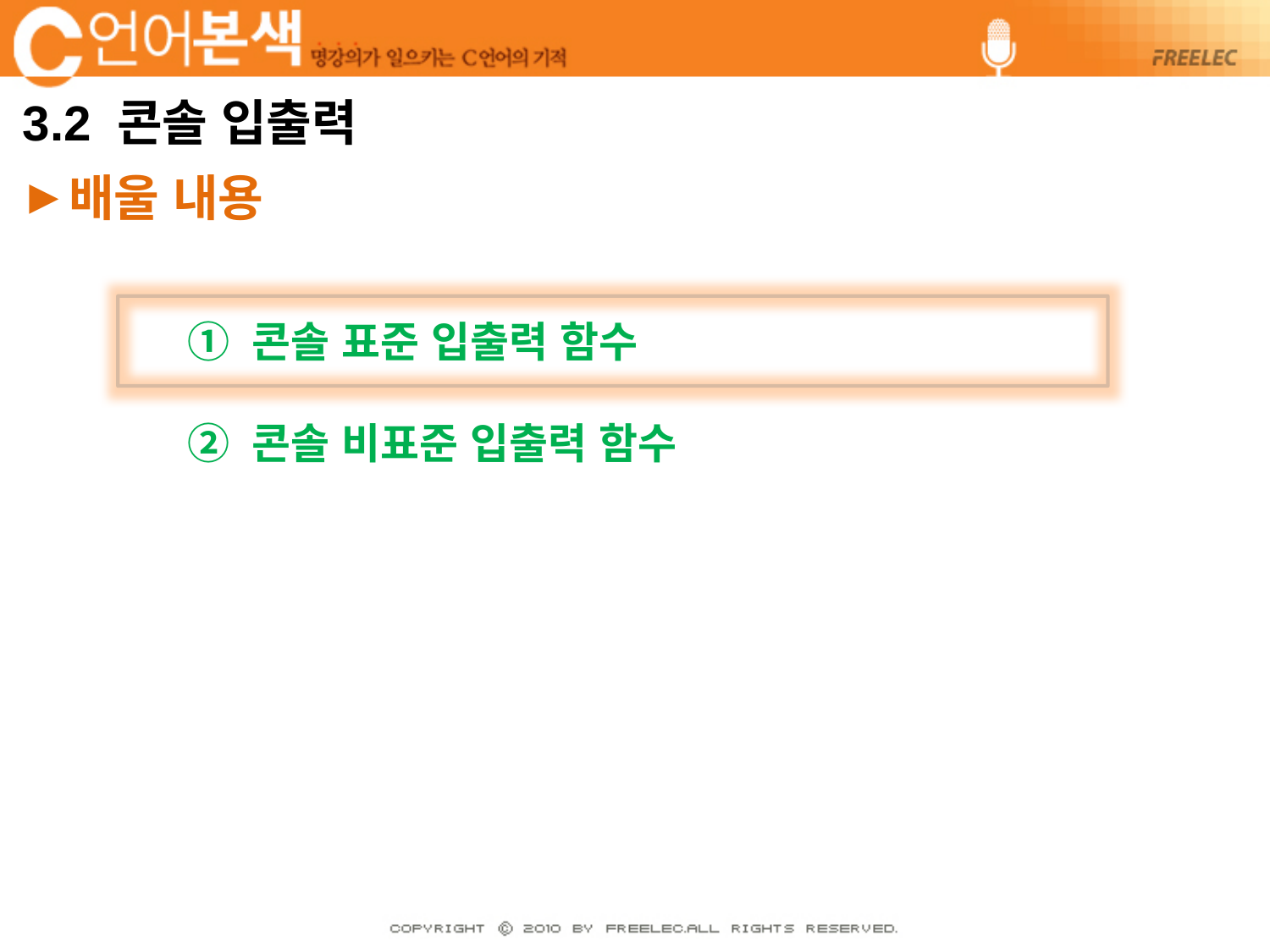

# 3.2 콘솔 입출력
배울 내용

① 콘솔 표준 입출력 함수

② 콘솔 비표준 입출력 함수